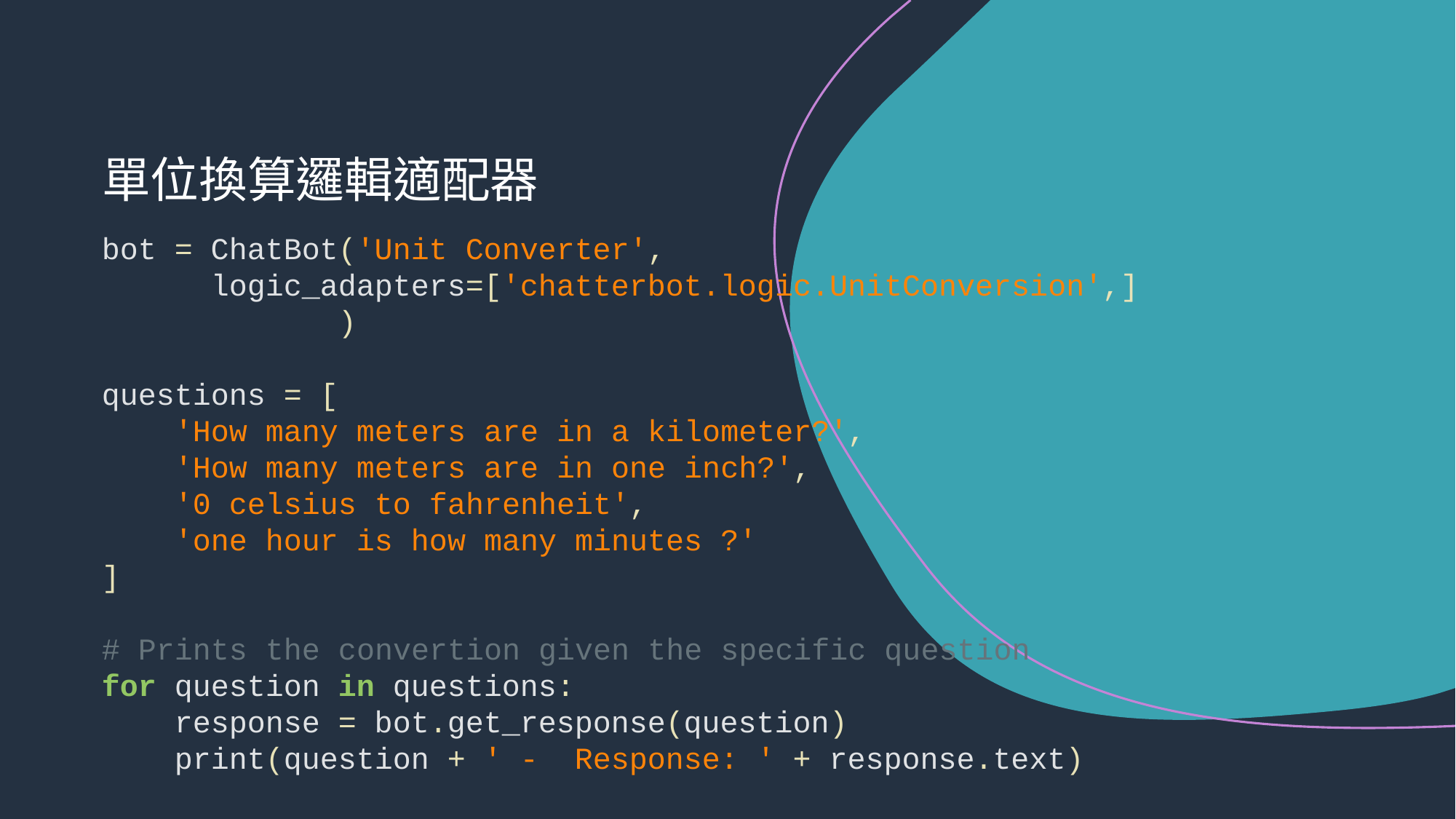

# 單位換算邏輯適配器
bot = ChatBot('Unit Converter',
      logic_adapters=['chatterbot.logic.UnitConversion',]
             )

questions = [
    'How many meters are in a kilometer?',
    'How many meters are in one inch?',
    '0 celsius to fahrenheit',
    'one hour is how many minutes ?'
]

# Prints the convertion given the specific question
for question in questions:
    response = bot.get_response(question)
    print(question + ' -  Response: ' + response.text)